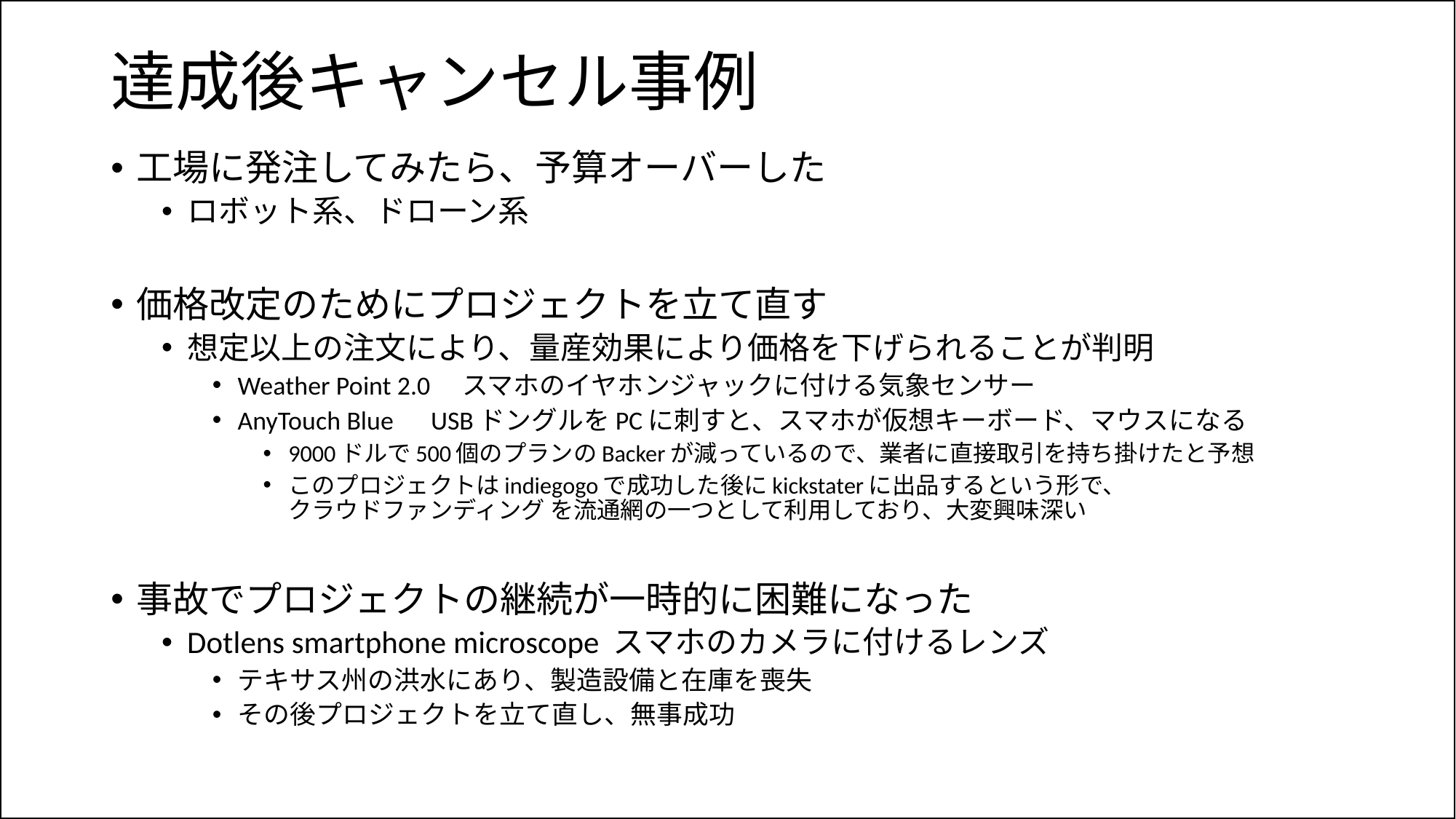

# 達成後キャンセル事例
工場に発注してみたら、予算オーバーした
ロボット系、ドローン系

価格改定のためにプロジェクトを立て直す
想定以上の注文により、量産効果により価格を下げられることが判明
Weather Point 2.0　スマホのイヤホンジャックに付ける気象センサー
AnyTouch Blue　USBドングルをPCに刺すと、スマホが仮想キーボード、マウスになる
9000ドルで500個のプランのBackerが減っているので、業者に直接取引を持ち掛けたと予想
このプロジェクトはindiegogoで成功した後にkickstaterに出品するという形で、
クラウドファンディング を流通網の一つとして利用しており、大変興味深い

事故でプロジェクトの継続が一時的に困難になった
Dotlens smartphone microscope スマホのカメラに付けるレンズ
テキサス州の洪水にあり、製造設備と在庫を喪失
その後プロジェクトを立て直し、無事成功